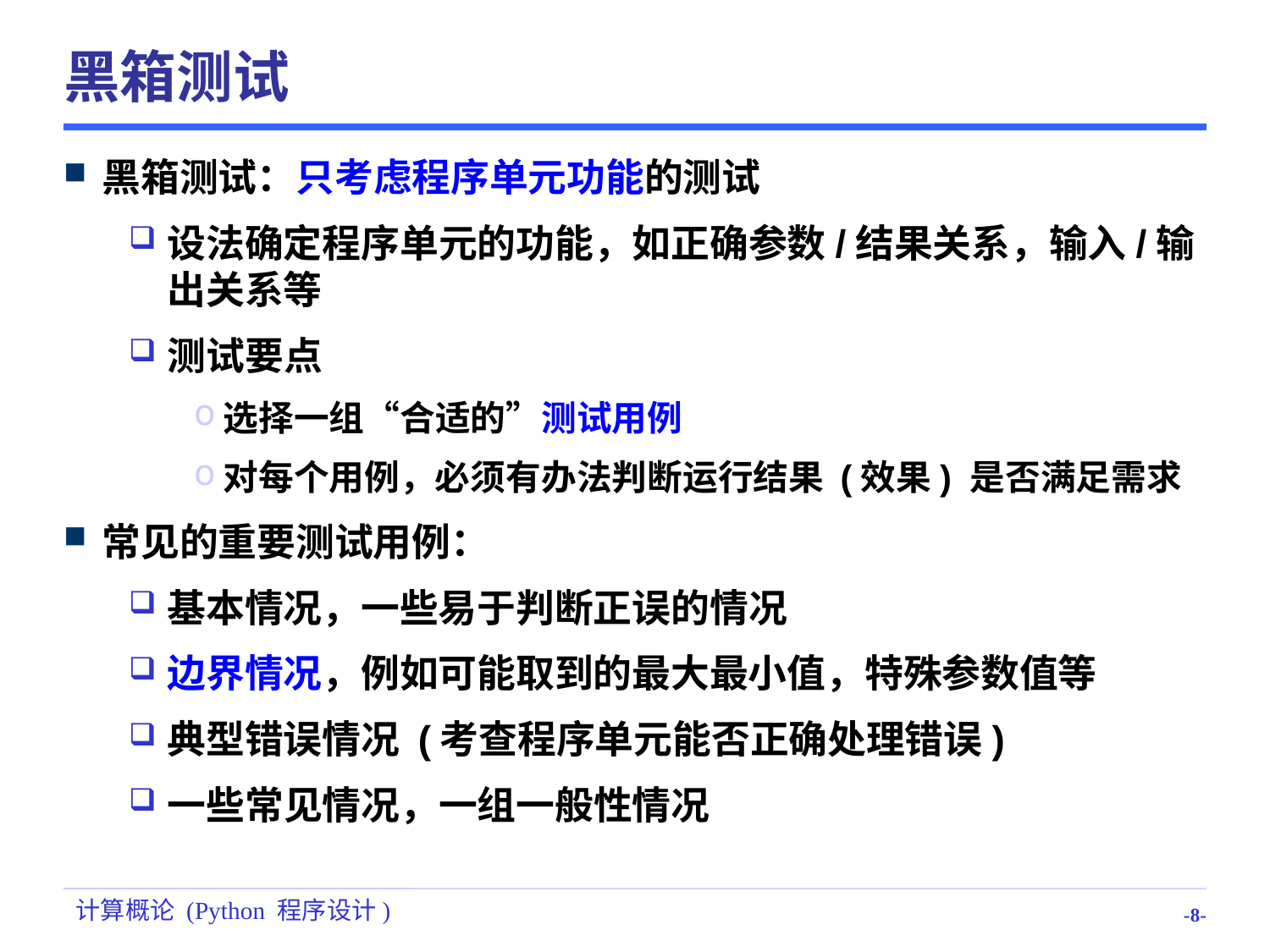

# 黑箱测试
黑箱测试：只考虑程序单元功能的测试
设法确定程序单元的功能，如正确参数/结果关系，输入/输出关系等
测试要点
选择一组“合适的”测试用例
对每个用例，必须有办法判断运行结果 (效果) 是否满足需求
常见的重要测试用例：
基本情况，一些易于判断正误的情况
边界情况，例如可能取到的最大最小值，特殊参数值等
典型错误情况 (考查程序单元能否正确处理错误)
一些常见情况，一组一般性情况